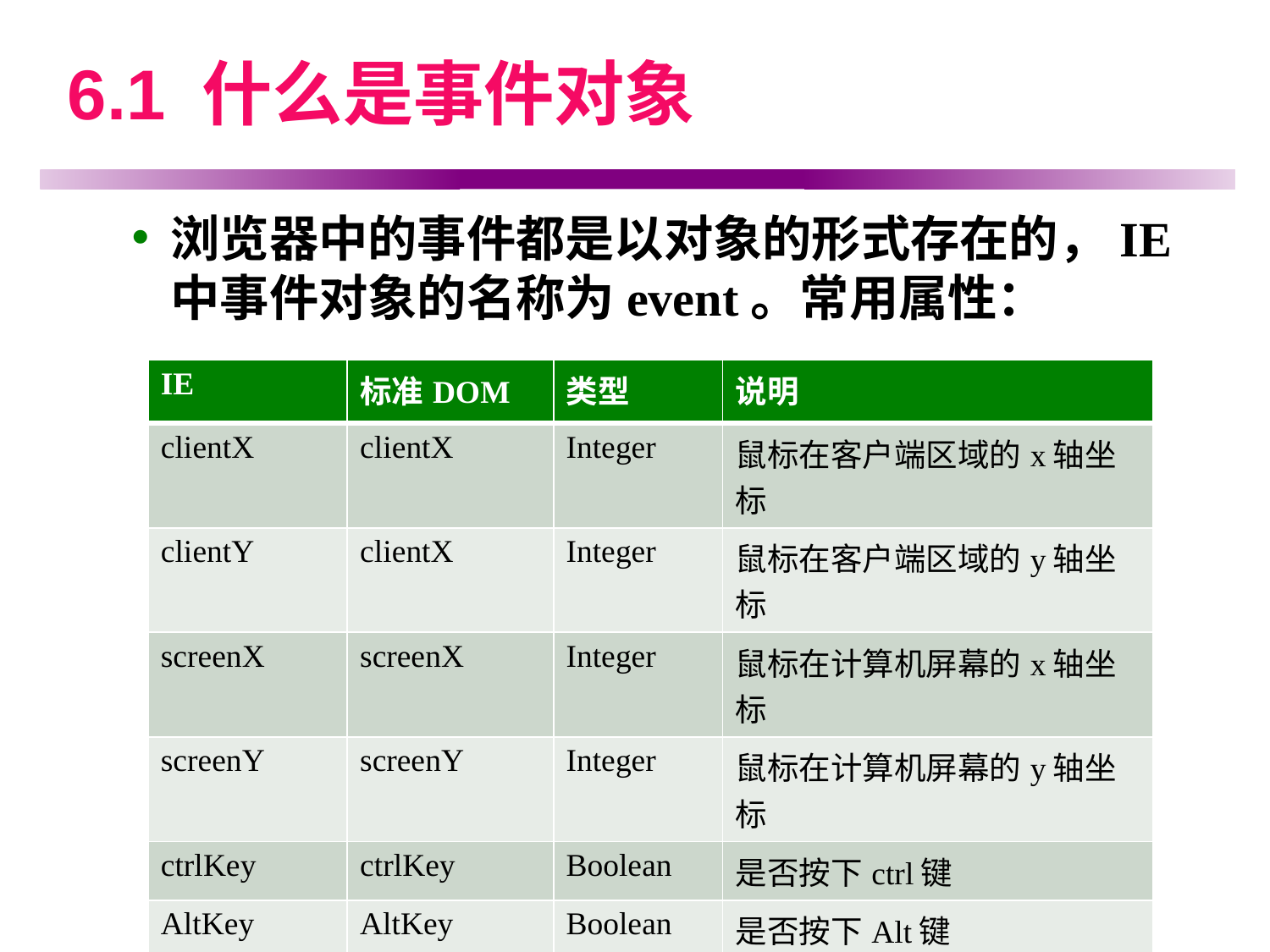

# 6.1 什么是事件对象
浏览器中的事件都是以对象的形式存在的，IE中事件对象的名称为event。常用属性：
| IE | 标准DOM | 类型 | 说明 |
| --- | --- | --- | --- |
| clientX | clientX | Integer | 鼠标在客户端区域的x轴坐标 |
| clientY | clientX | Integer | 鼠标在客户端区域的y轴坐标 |
| screenX | screenX | Integer | 鼠标在计算机屏幕的x轴坐标 |
| screenY | screenY | Integer | 鼠标在计算机屏幕的y轴坐标 |
| ctrlKey | ctrlKey | Boolean | 是否按下ctrl键 |
| AltKey | AltKey | Boolean | 是否按下Alt键 |
| ShiftKey | ShiftKey | Boolean | 是否按下Shift键 |
| keyCode | keyCode | Integer | 按键取值 |
| cancelBubble | cancelBubble | boolean | 设置为true取消事件向上冒泡 |
| …… | …… | …… |  |